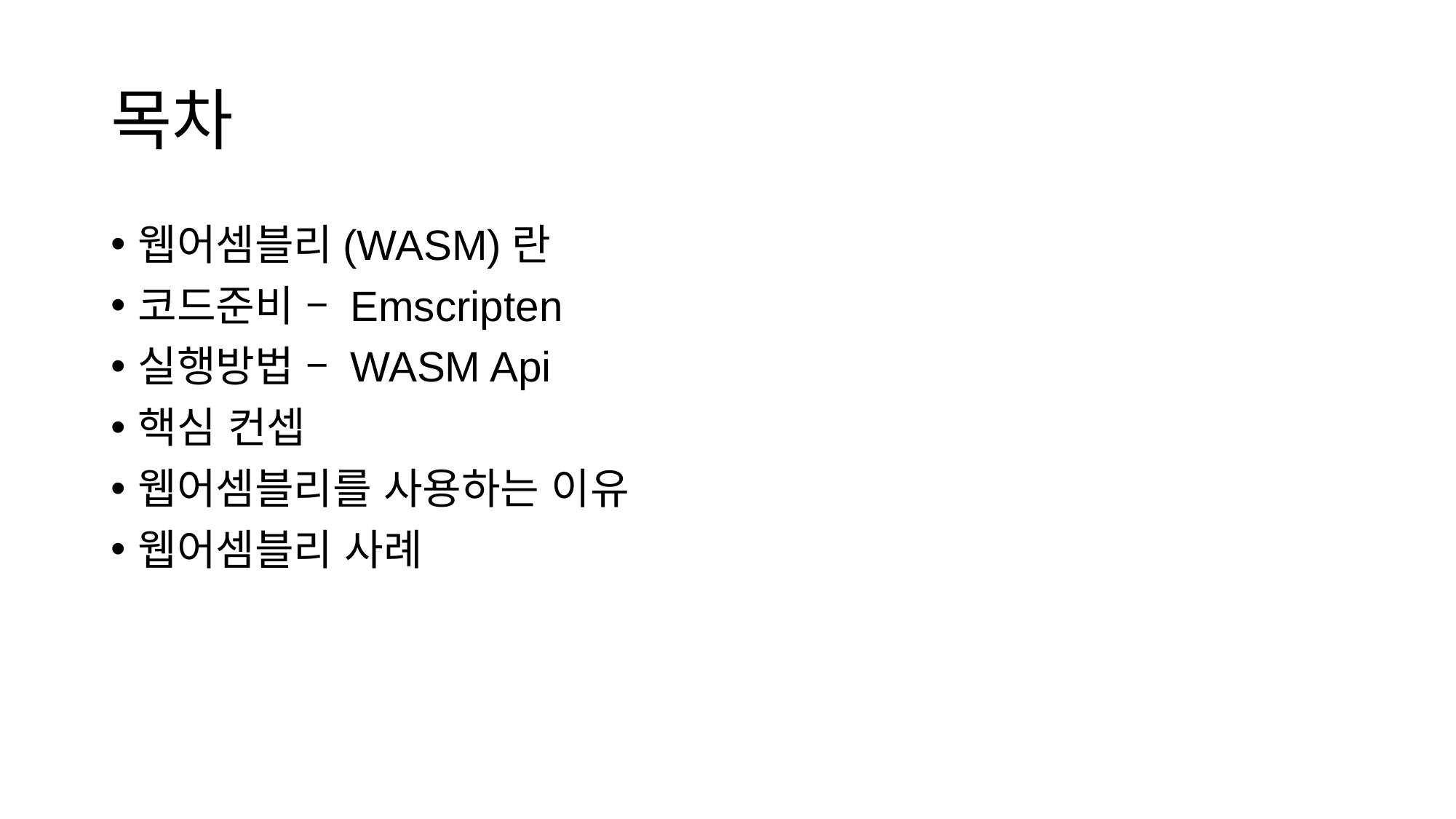

# 목차
웹어셈블리(WASM)란
코드준비 – Emscripten
실행방법 – WASM Api
핵심 컨셉
웹어셈블리를 사용하는 이유
웹어셈블리 사례